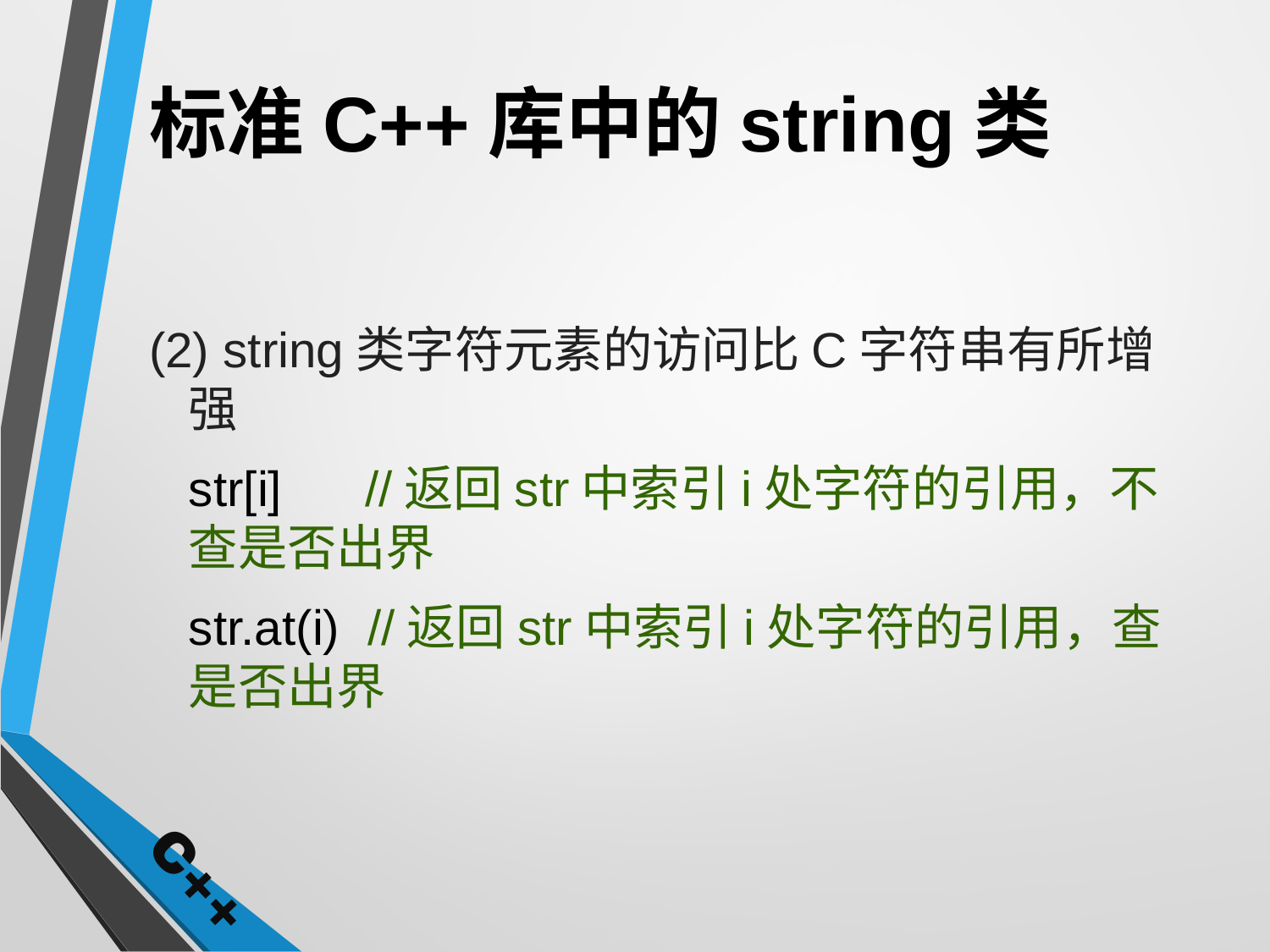

# 标准C++库中的string类

(2) string类字符元素的访问比C字符串有所增强
	str[i]      //返回str中索引i处字符的引用，不查是否出界
	str.at(i)  //返回str中索引i处字符的引用，查是否出界